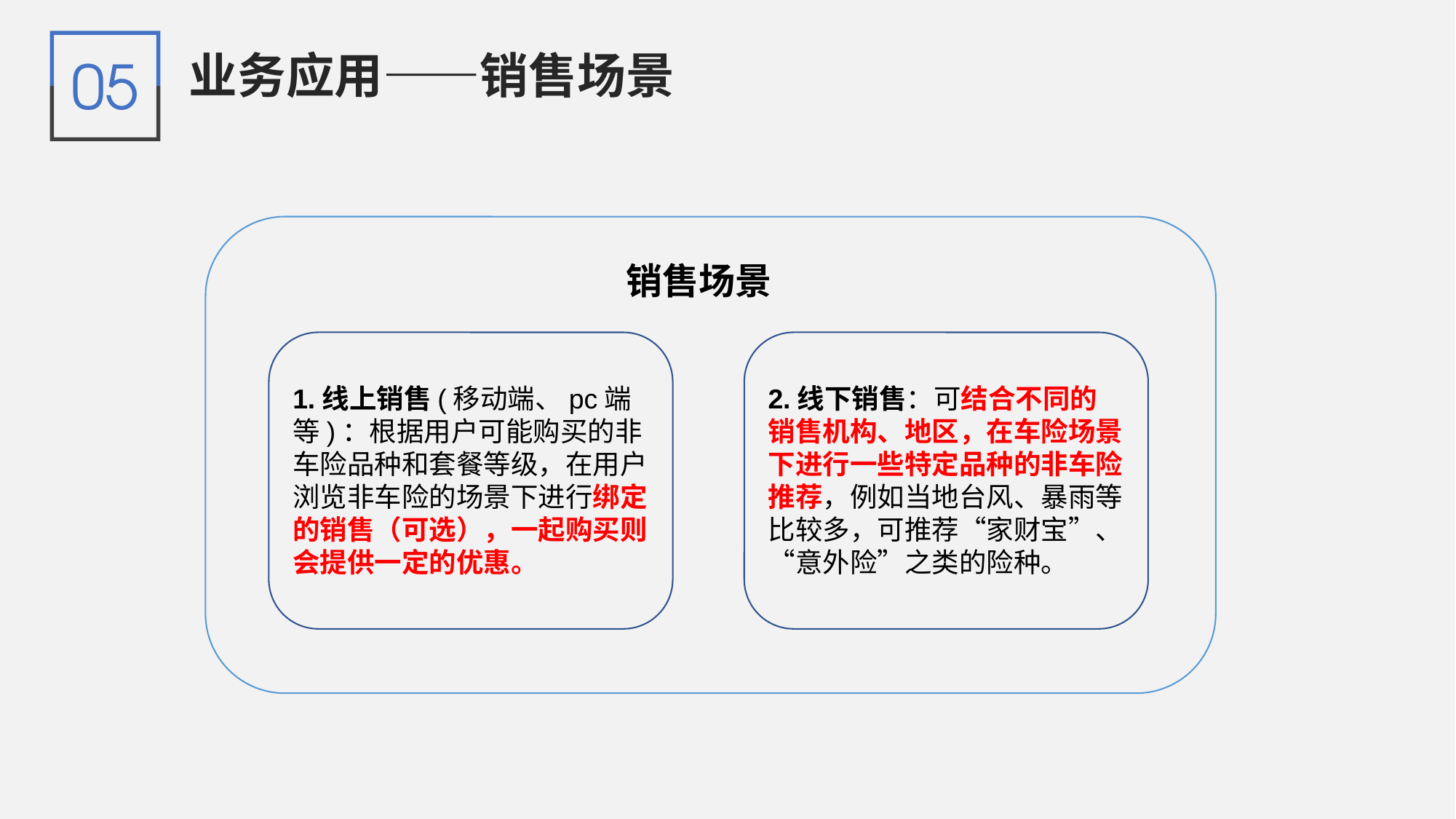

业务应用——销售场景
05

销售场景

1.线上销售(移动端、pc端等)：根据用户可能购买的非车险品种和套餐等级，在用户浏览非车险的场景下进行绑定的销售（可选），一起购买则会提供一定的优惠。
2.线下销售：可结合不同的销售机构、地区，在车险场景下进行一些特定品种的非车险推荐，例如当地台风、暴雨等比较多，可推荐“家财宝”、“意外险”之类的险种。